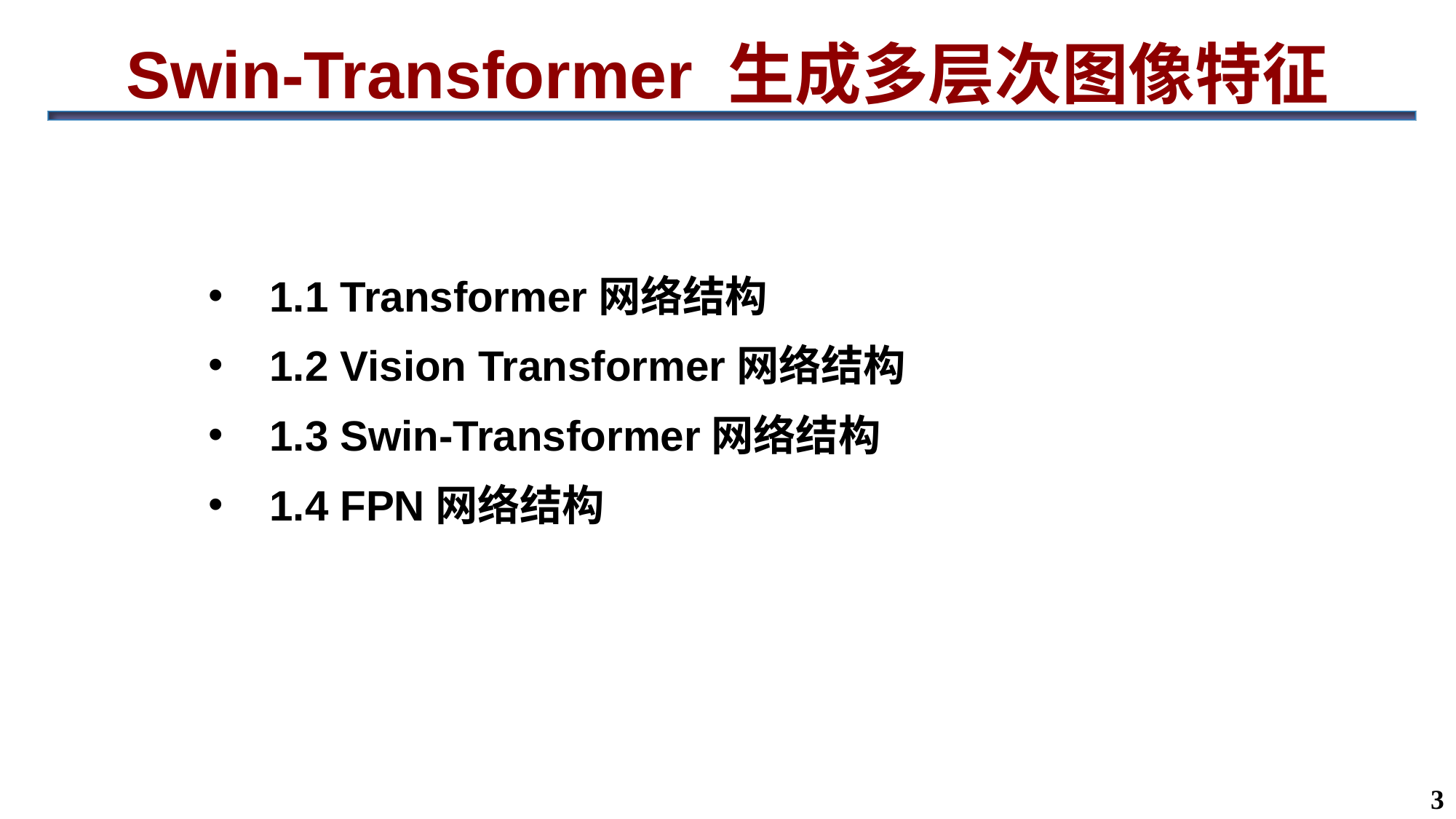

Swin-Transformer 生成多层次图像特征

1.1 Transformer网络结构
1.2 Vision Transformer网络结构
1.3 Swin-Transformer网络结构
1.4 FPN网络结构
3